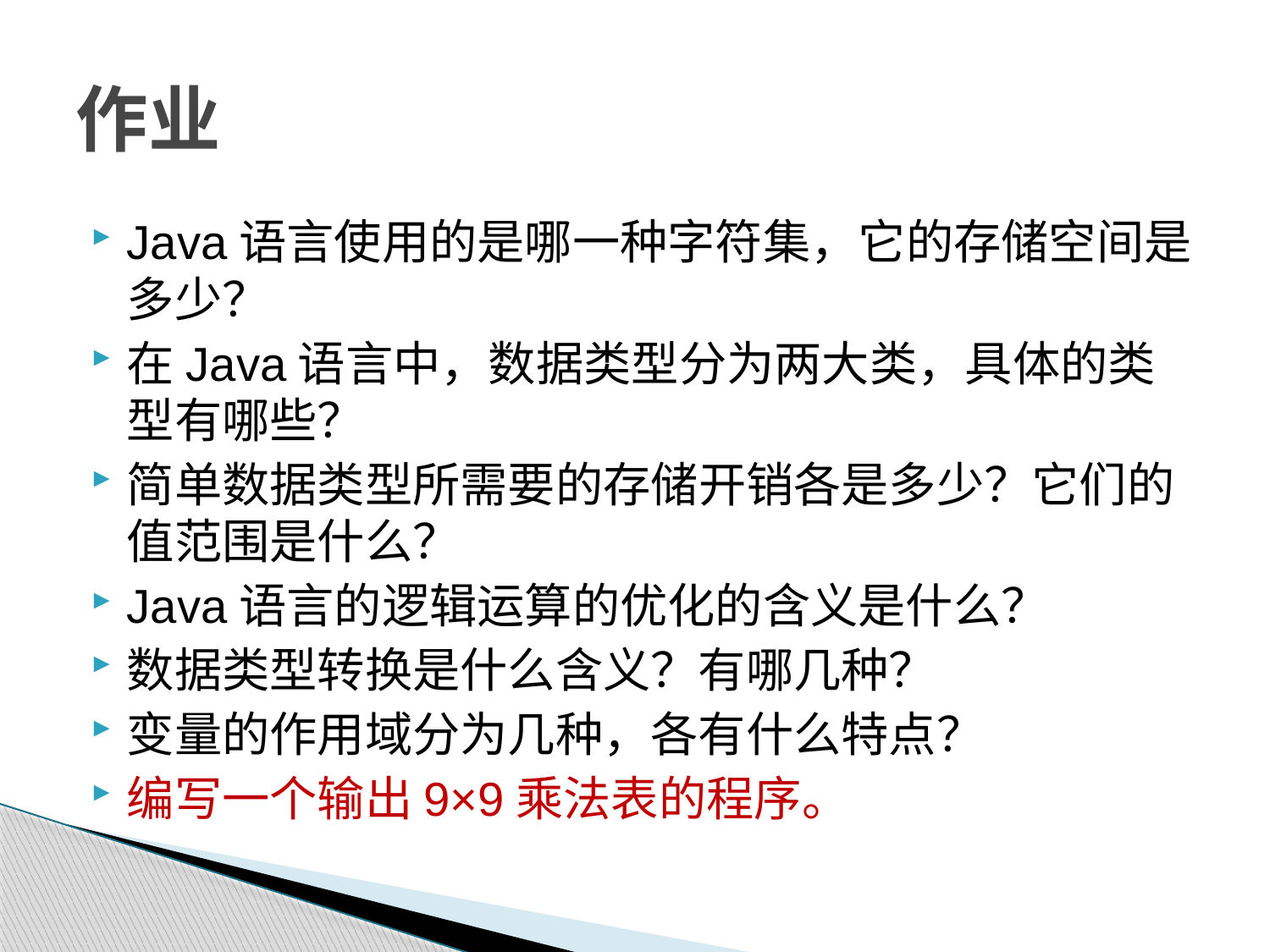

# 作业
Java语言使用的是哪一种字符集，它的存储空间是多少？
在Java语言中，数据类型分为两大类，具体的类型有哪些？
简单数据类型所需要的存储开销各是多少？它们的值范围是什么？
Java语言的逻辑运算的优化的含义是什么？
数据类型转换是什么含义？有哪几种？
变量的作用域分为几种，各有什么特点？
编写一个输出9×9乘法表的程序。